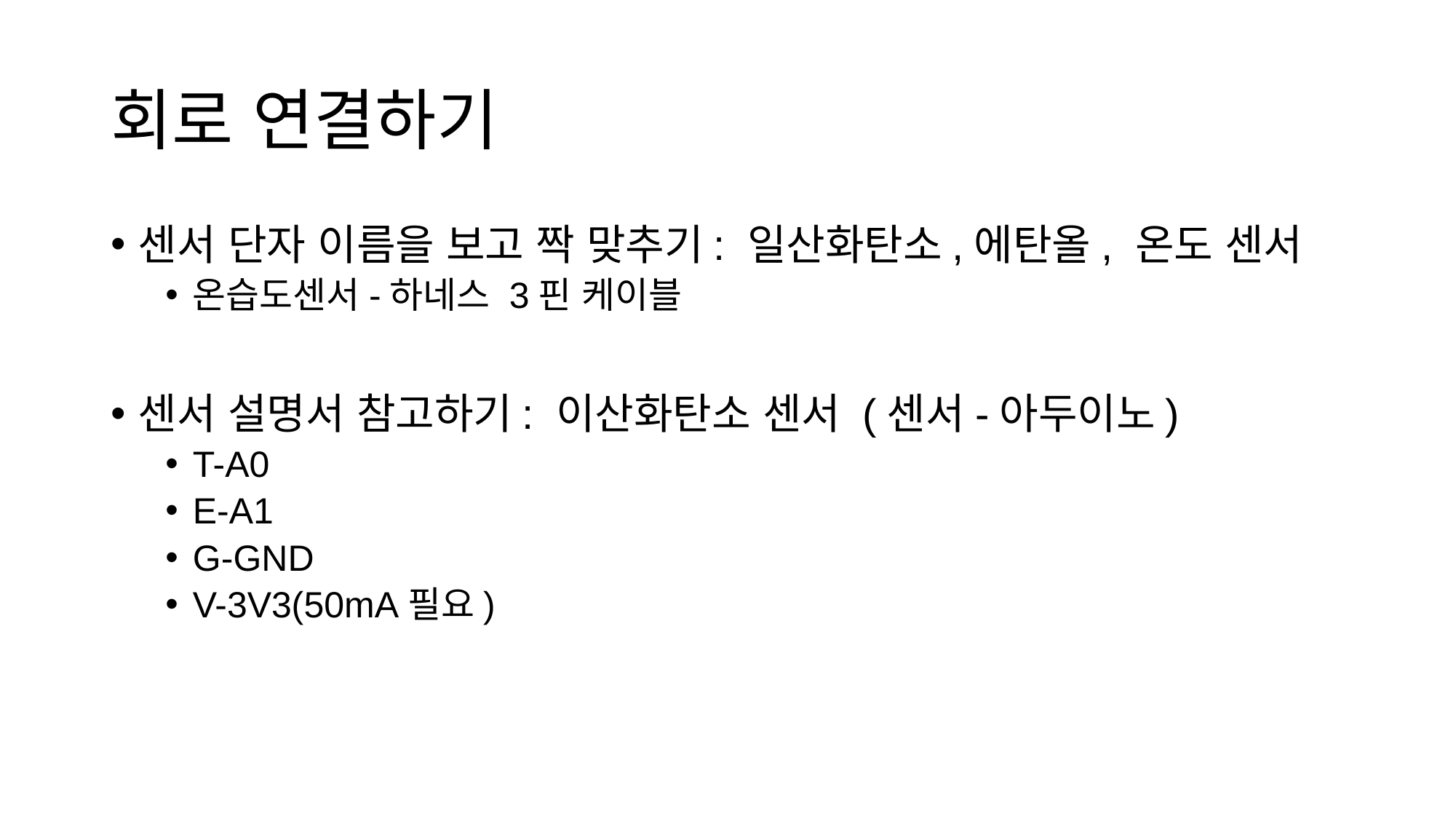

# 회로 연결하기
센서 단자 이름을 보고 짝 맞추기: 일산화탄소,에탄올, 온도 센서
온습도센서-하네스 3핀 케이블

센서 설명서 참고하기: 이산화탄소 센서 (센서-아두이노)
T-A0
E-A1
G-GND
V-3V3(50mA필요)